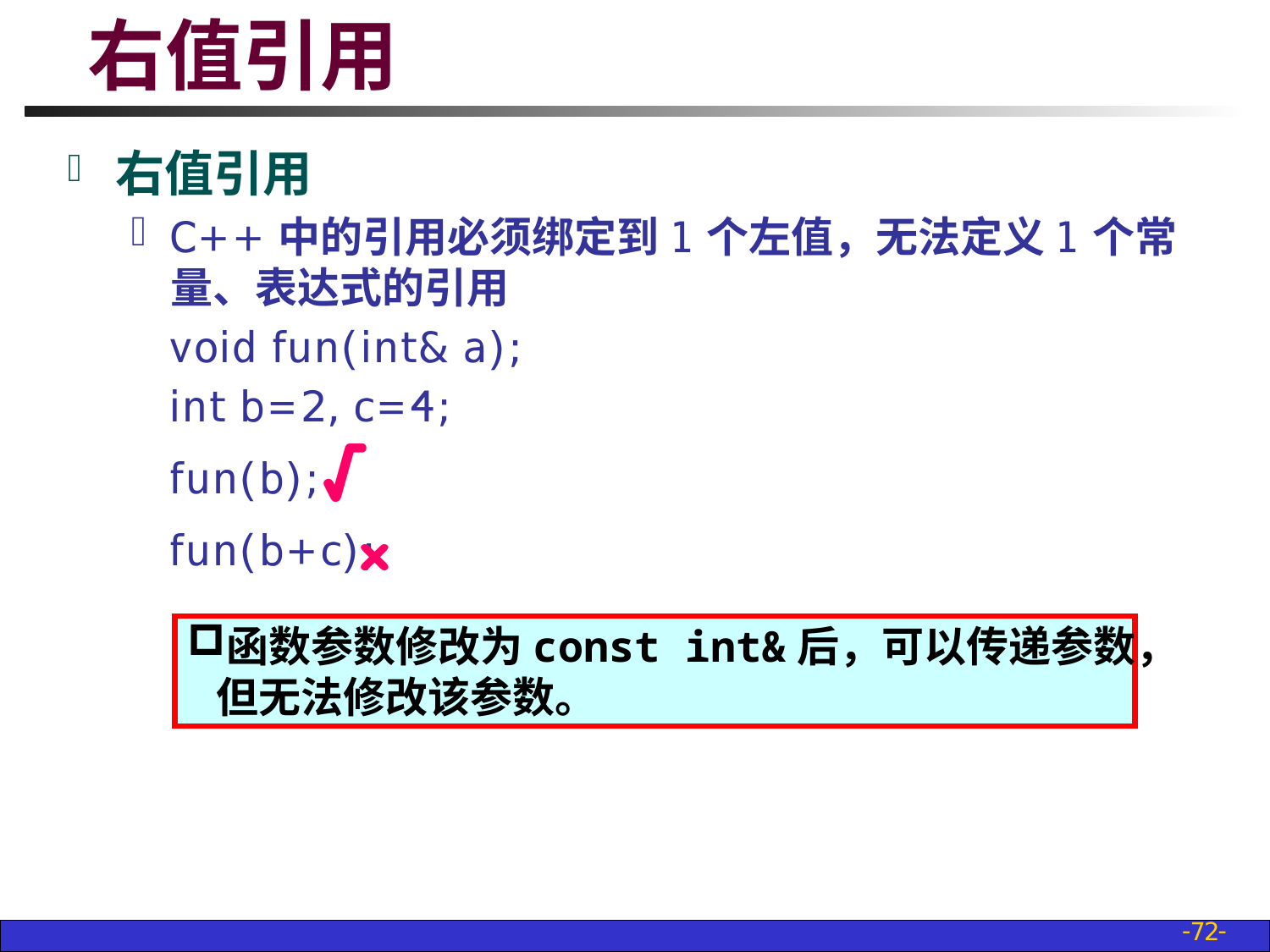

# 右值引用
右值引用
C++中的引用必须绑定到1个左值，无法定义1个常量、表达式的引用
	void fun(int& a);
	int b=2, c=4;
	fun(b);
	fun(b+c);

√
×
函数参数修改为const int&后，可以传递参数，
  但无法修改该参数。
-72-